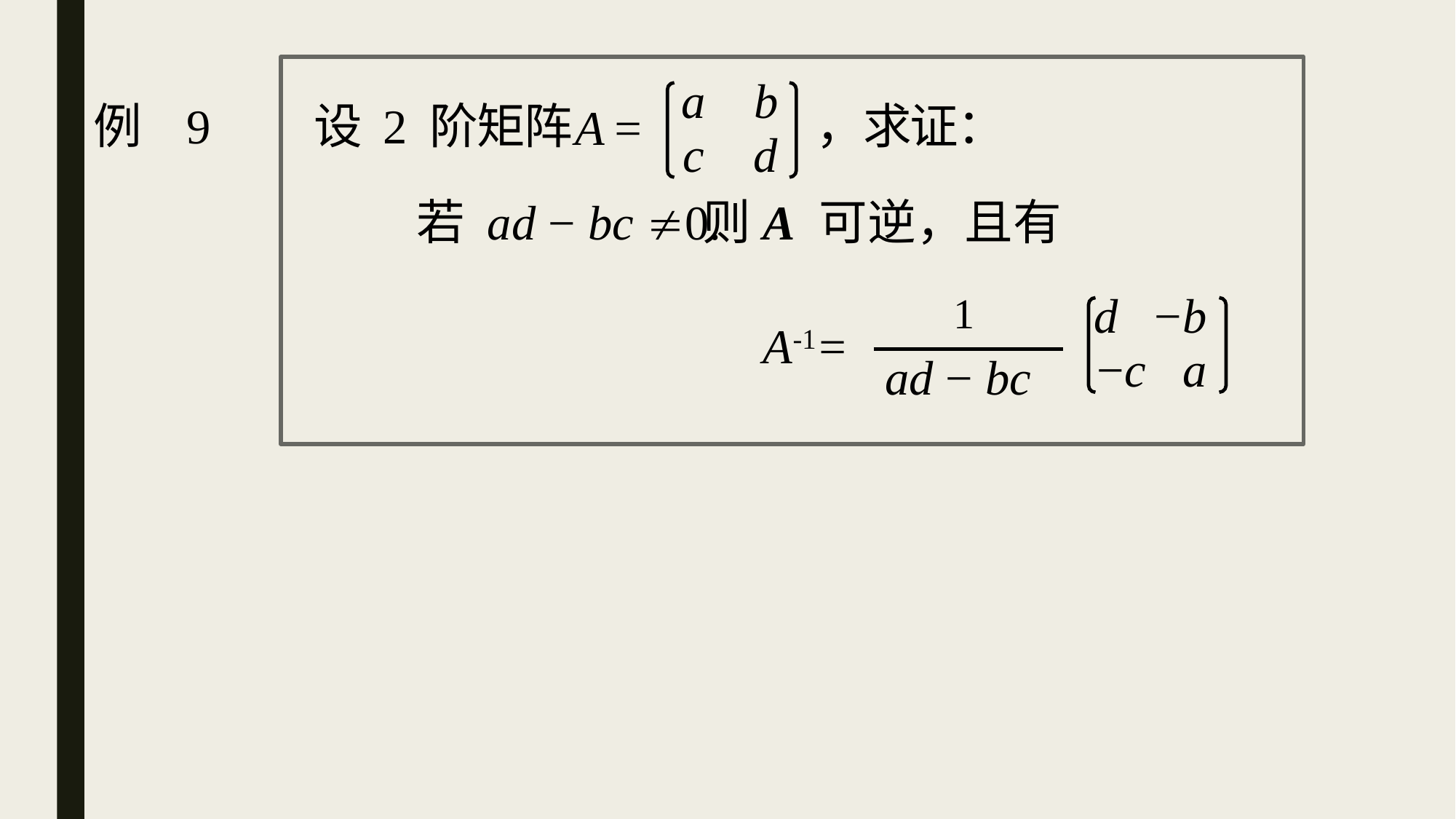

a    b

设 2 阶矩阵                          ，求证：
例   9
A =
c    d
则A 可逆，且有
  若 ad − bc ≠0.
d   −b
1

A-1=
−c   a
ad − bc